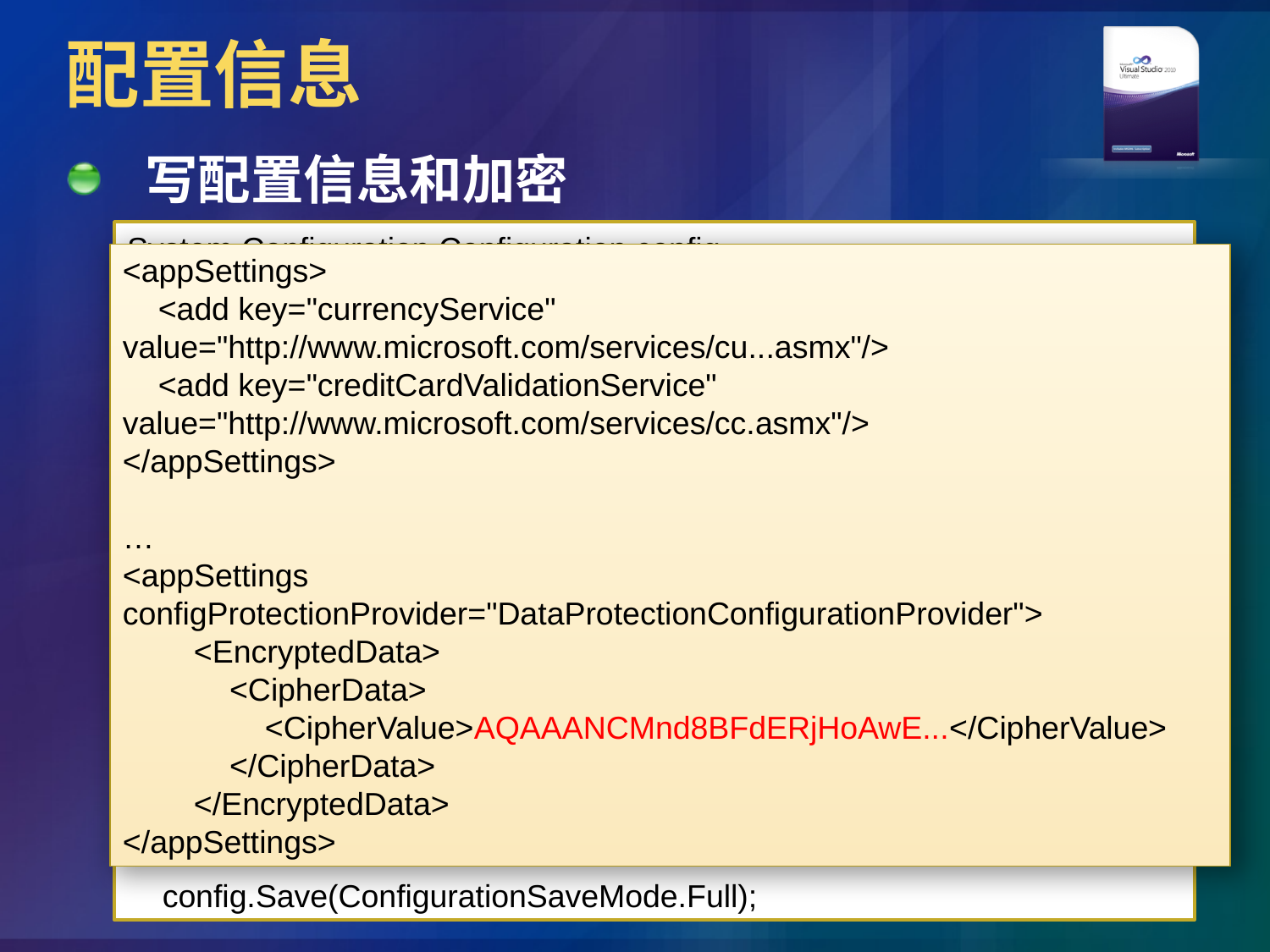

# 配置信息
写配置信息和加密
System.Configuration.Configuration config =
            ConfigurationManager.OpenExeConfiguration(
            ConfigurationUserLevel.None);

    // Get the section.
    UrlsSection section =
        (UrlsSection)config.GetSection("MyUrls");

    // Protect (encrypt)the section.
    section.SectionInformation.ProtectSection(
        "RsaProtectedConfigurationProvider");

    // Save the encrypted section.
    section.SectionInformation.ForceSave = true;

    config.Save(ConfigurationSaveMode.Full);
<appSettings>
    <add key="currencyService" value="http://www.microsoft.com/services/cu...asmx"/>
    <add key="creditCardValidationService" value="http://www.microsoft.com/services/cc.asmx"/>
</appSettings>

…
<appSettings configProtectionProvider="DataProtectionConfigurationProvider">
        <EncryptedData>
            <CipherData>
                <CipherValue>AQAAANCMnd8BFdERjHoAwE...</CipherValue>
            </CipherData>
        </EncryptedData>
</appSettings>